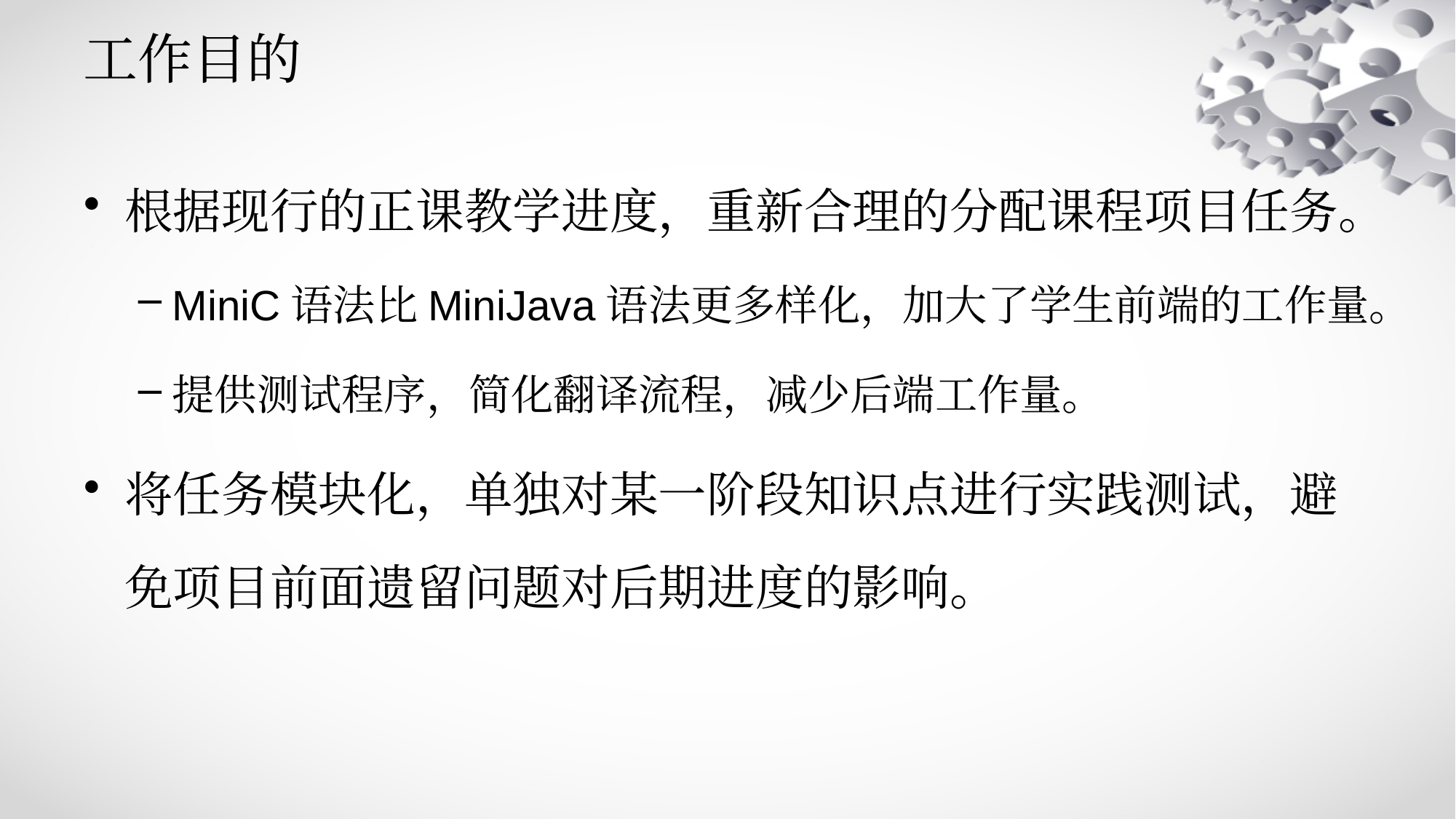

# 工作目的
根据现行的正课教学进度，重新合理的分配课程项目任务。
MiniC语法比MiniJava语法更多样化，加大了学生前端的工作量。
提供测试程序，简化翻译流程，减少后端工作量。
将任务模块化，单独对某一阶段知识点进行实践测试，避免项目前面遗留问题对后期进度的影响。